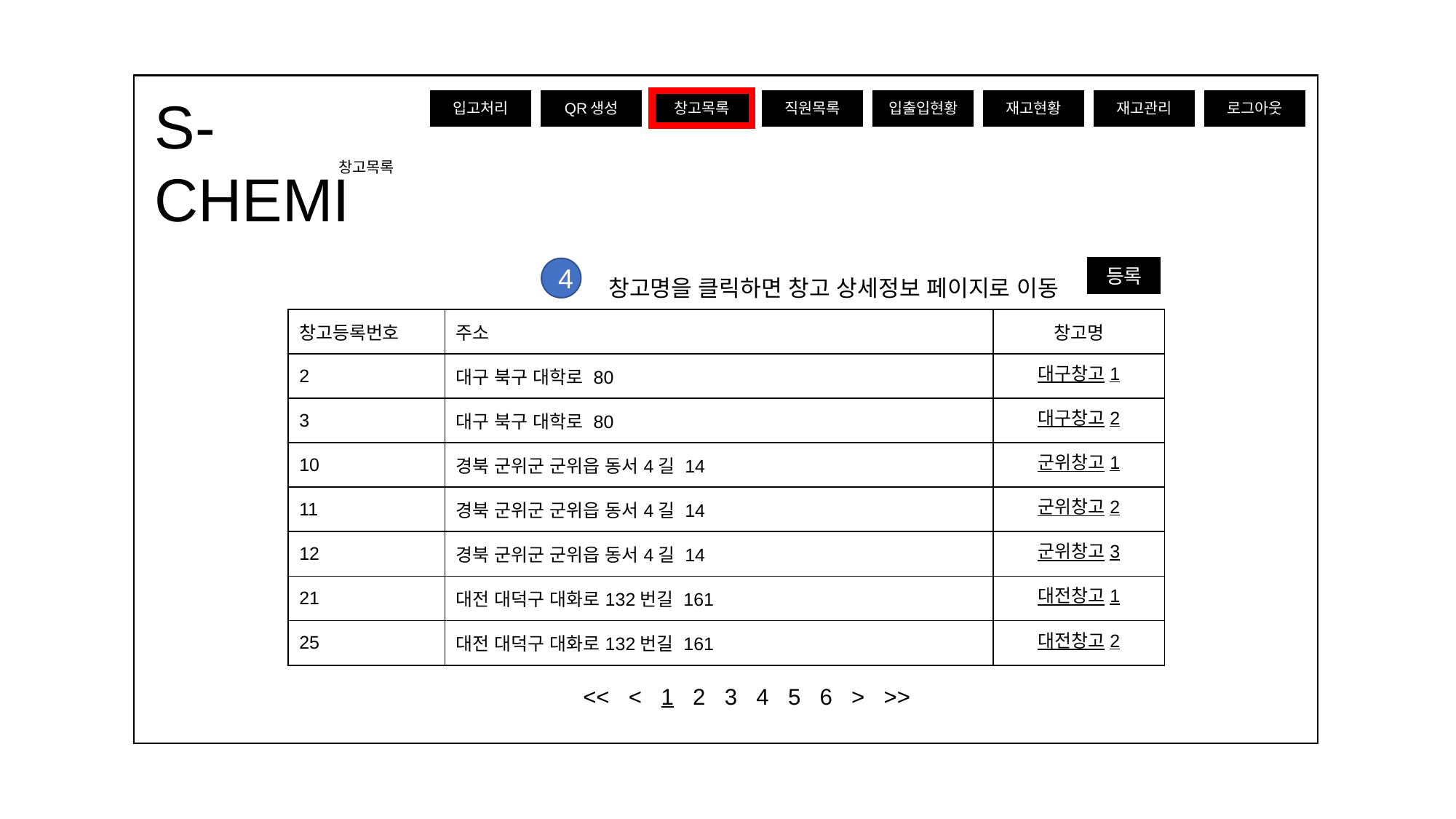

S-CHEMI
입고처리
창고목록
재고현황
로그아웃
QR생성
직원목록
입출입현황
재고관리
창고목록
등록
4
창고명을 클릭하면 창고 상세정보 페이지로 이동
| 창고등록번호 | 주소 | 창고명 |
| --- | --- | --- |
| 2 | 대구 북구 대학로 80 | 대구창고1 |
| 3 | 대구 북구 대학로 80 | 대구창고2 |
| 10 | 경북 군위군 군위읍 동서4길 14 | 군위창고1 |
| 11 | 경북 군위군 군위읍 동서4길 14 | 군위창고2 |
| 12 | 경북 군위군 군위읍 동서4길 14 | 군위창고3 |
| 21 | 대전 대덕구 대화로132번길 161 | 대전창고1 |
| 25 | 대전 대덕구 대화로132번길 161 | 대전창고2 |
<<   <   1   2   3   4   5   6   >   >>